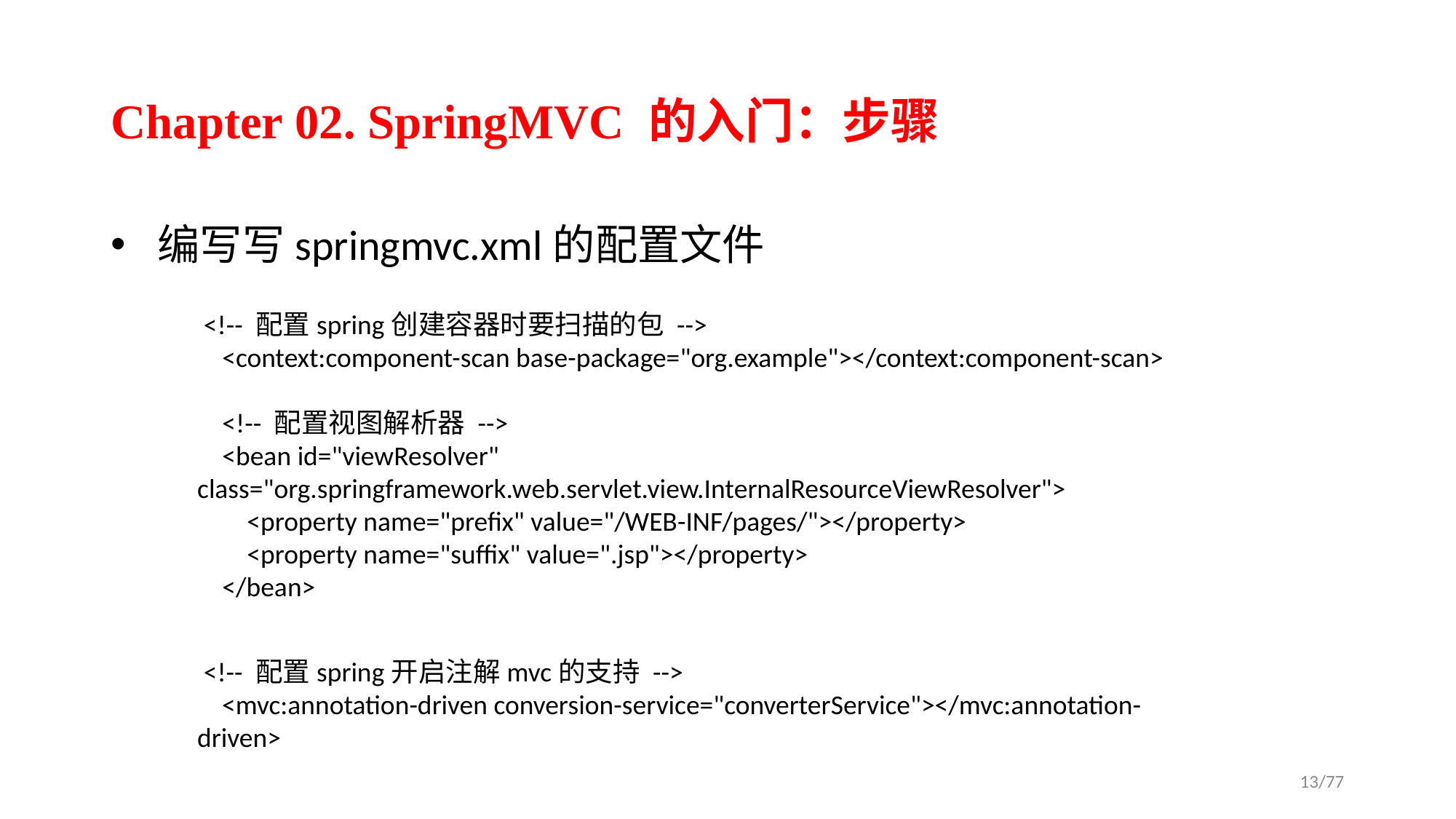

# Chapter 02. SpringMVC 的入门：步骤
 编写写springmvc.xml的配置文件
 <!-- 配置spring创建容器时要扫描的包 -->
    <context:component-scan base-package="org.example"></context:component-scan>

    <!-- 配置视图解析器 -->
    <bean id="viewResolver" class="org.springframework.web.servlet.view.InternalResourceViewResolver">
        <property name="prefix" value="/WEB-INF/pages/"></property>
        <property name="suffix" value=".jsp"></property>
    </bean>
 <!-- 配置spring开启注解mvc的支持 -->
    <mvc:annotation-driven conversion-service="converterService"></mvc:annotation-driven>
13